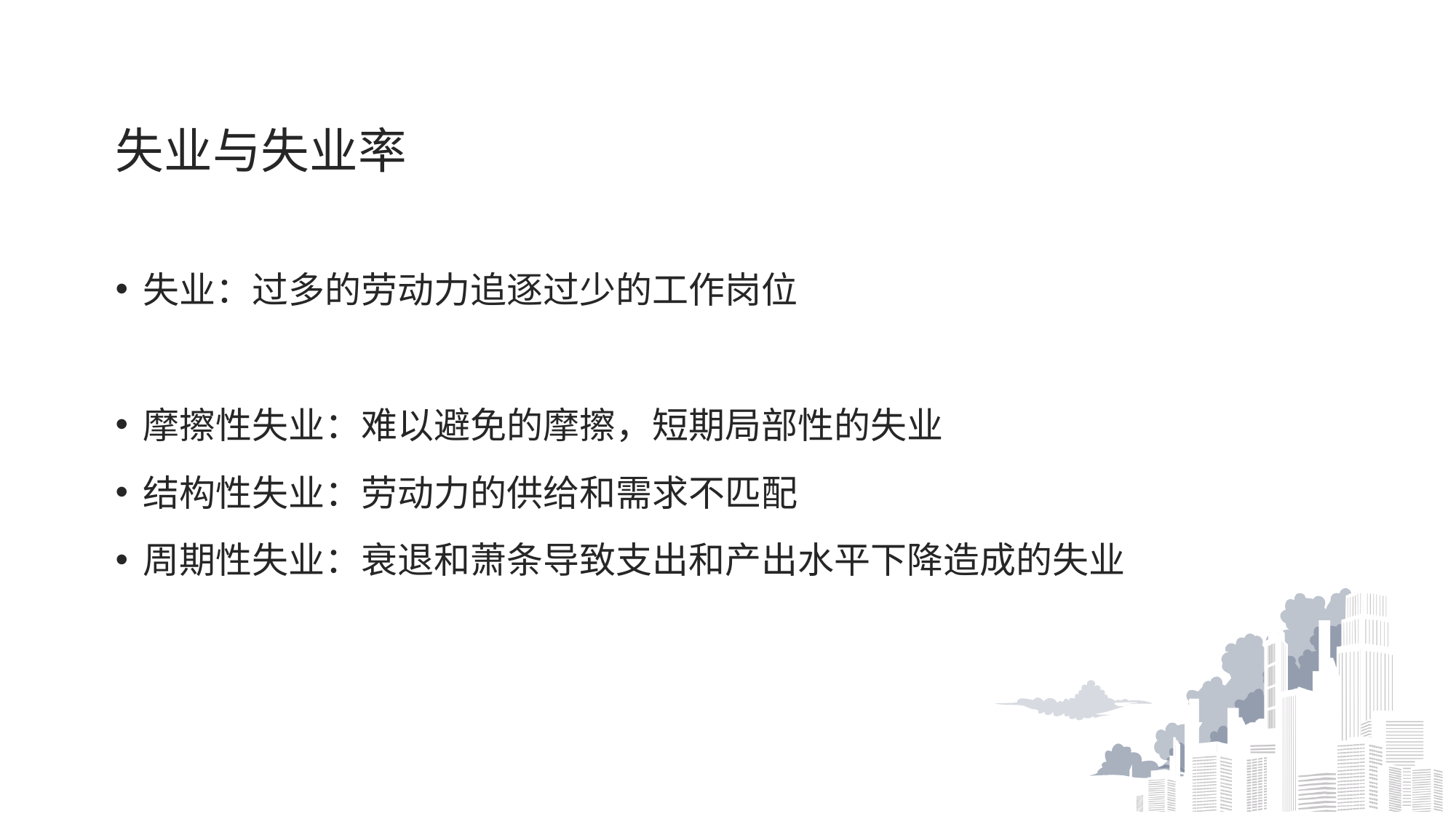

# 失业与失业率
失业：过多的劳动力追逐过少的工作岗位

摩擦性失业：难以避免的摩擦，短期局部性的失业
结构性失业：劳动力的供给和需求不匹配
周期性失业：衰退和萧条导致支出和产出水平下降造成的失业